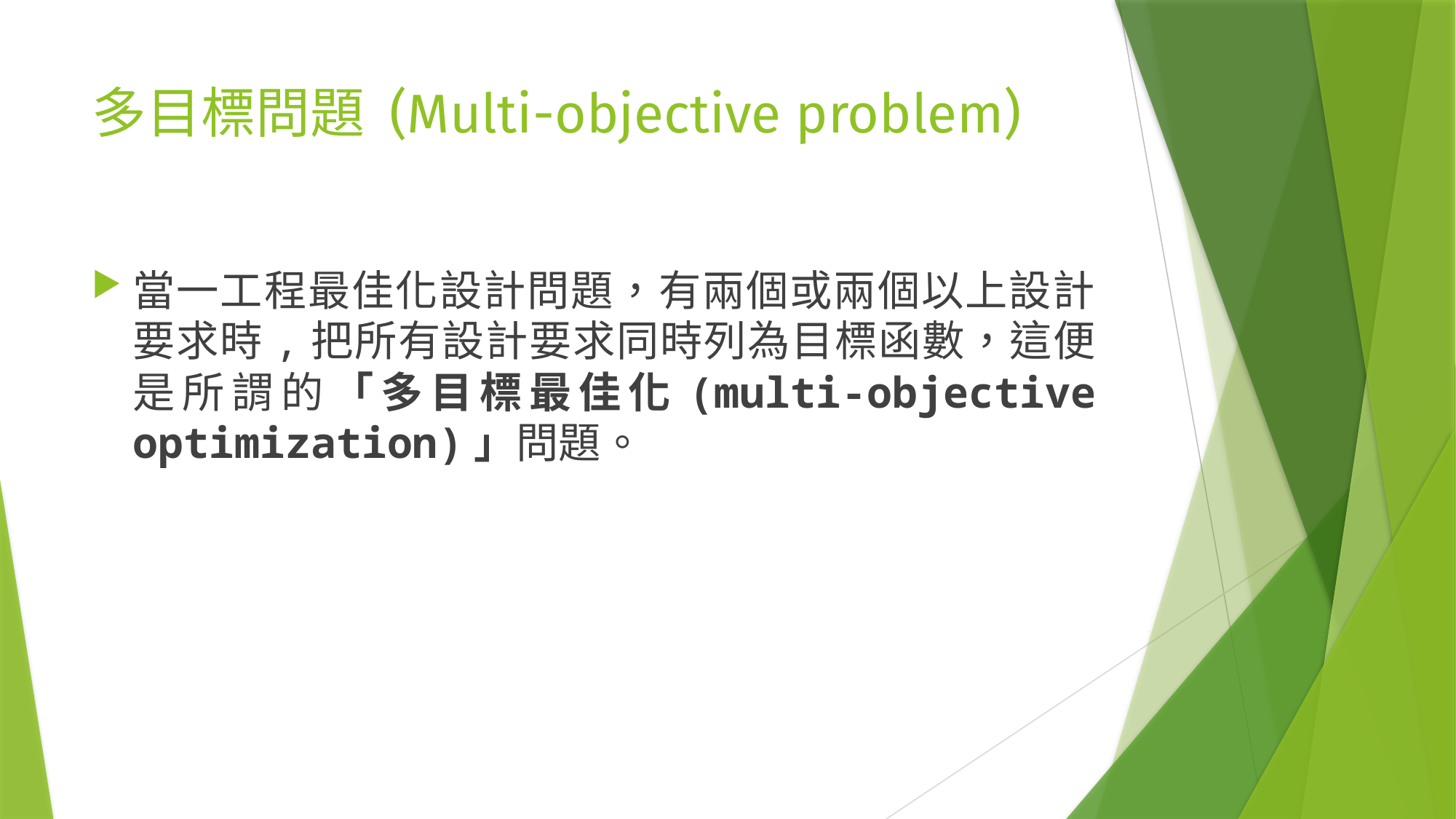

# 多目標問題 (Multi-objective problem)
當一工程最佳化設計問題，有兩個或兩個以上設計要求時,把所有設計要求同時列為目標函數，這便是所謂的「多目標最佳化(multi-objective optimization)」問題。